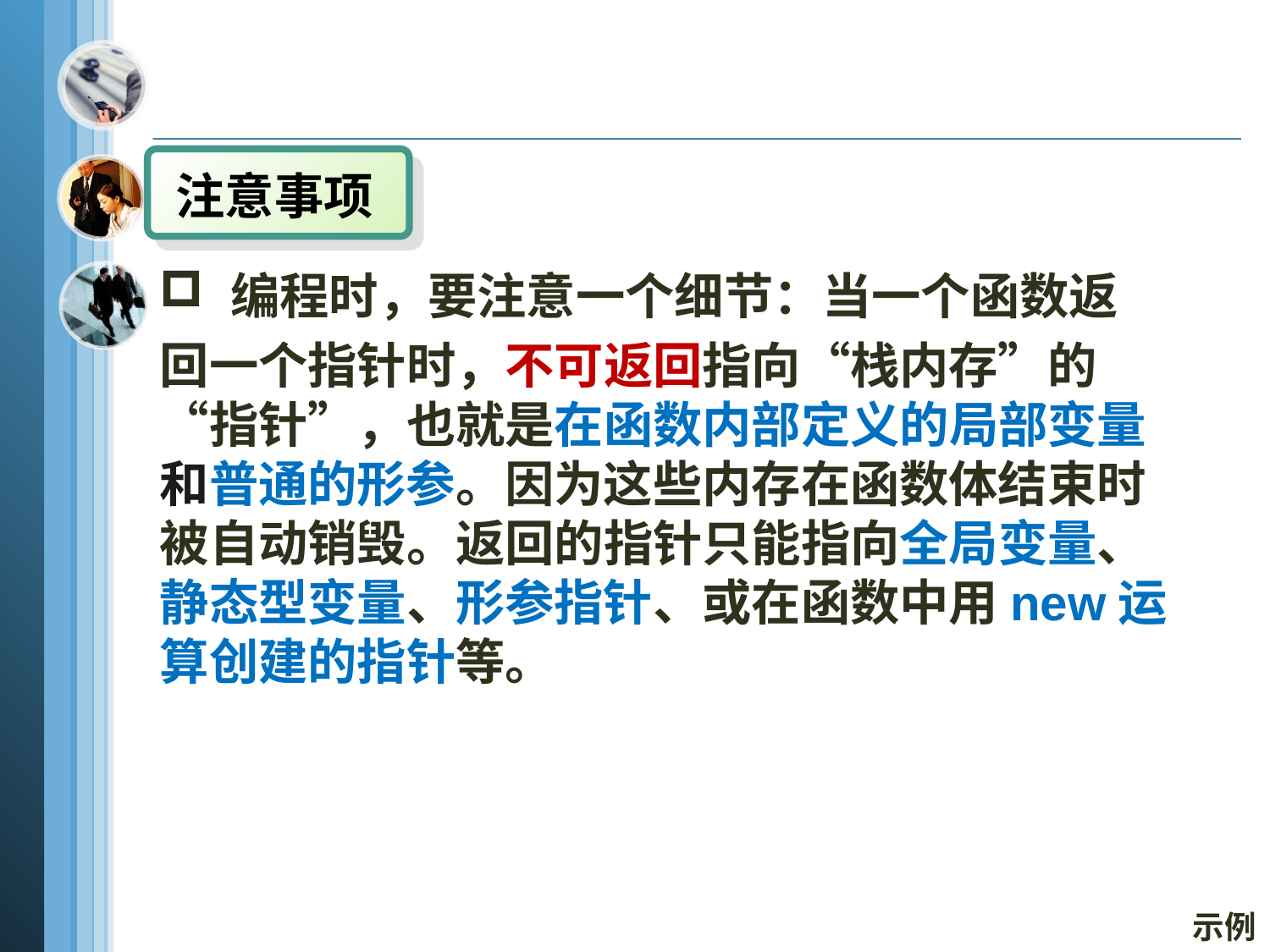

注意事项
 编程时，要注意一个细节：当一个函数返
回一个指针时，不可返回指向“栈内存”的“指针”，也就是在函数内部定义的局部变量和普通的形参。因为这些内存在函数体结束时被自动销毁。返回的指针只能指向全局变量、静态型变量、形参指针、或在函数中用new运算创建的指针等。

示例